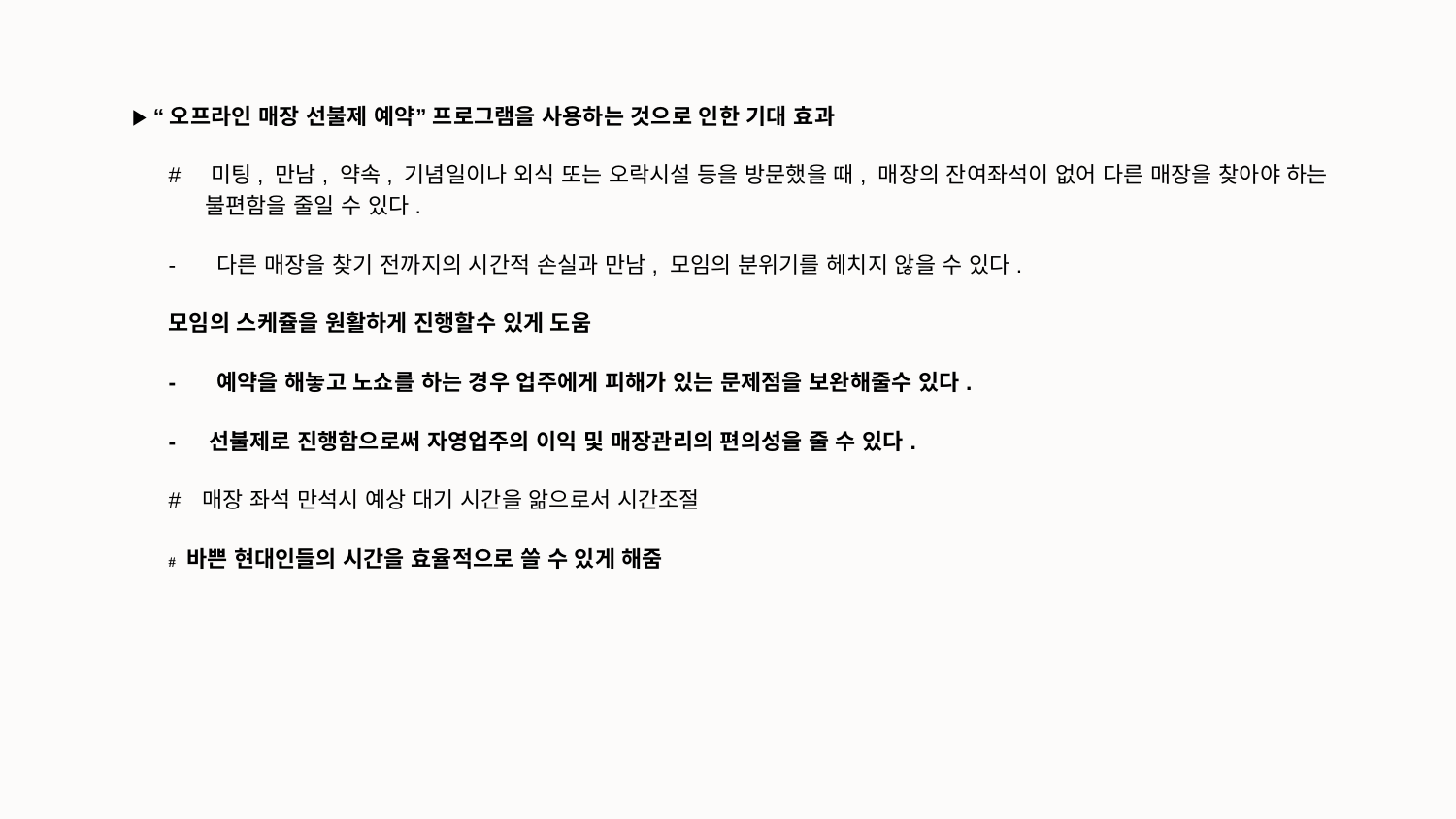

▶ “오프라인 매장 선불제 예약” 프로그램을 사용하는 것으로 인한 기대 효과
#      미팅, 만남, 약속, 기념일이나 외식 또는 오락시설 등을 방문했을 때, 매장의 잔여좌석이 없어 다른 매장을 찾아야 하는 불편함을 줄일 수 있다.
-         다른 매장을 찾기 전까지의 시간적 손실과 만남, 모임의 분위기를 헤치지 않을 수 있다.
모임의 스케쥴을 원활하게 진행할수 있게 도움
-         예약을 해놓고 노쇼를 하는 경우 업주에게 피해가 있는 문제점을 보완해줄수 있다.
-        선불제로 진행함으로써 자영업주의 이익 및 매장관리의 편의성을 줄 수 있다.
#     매장 좌석 만석시 예상 대기 시간을 앎으로서 시간조절
#  바쁜 현대인들의 시간을 효율적으로 쓸 수 있게 해줌